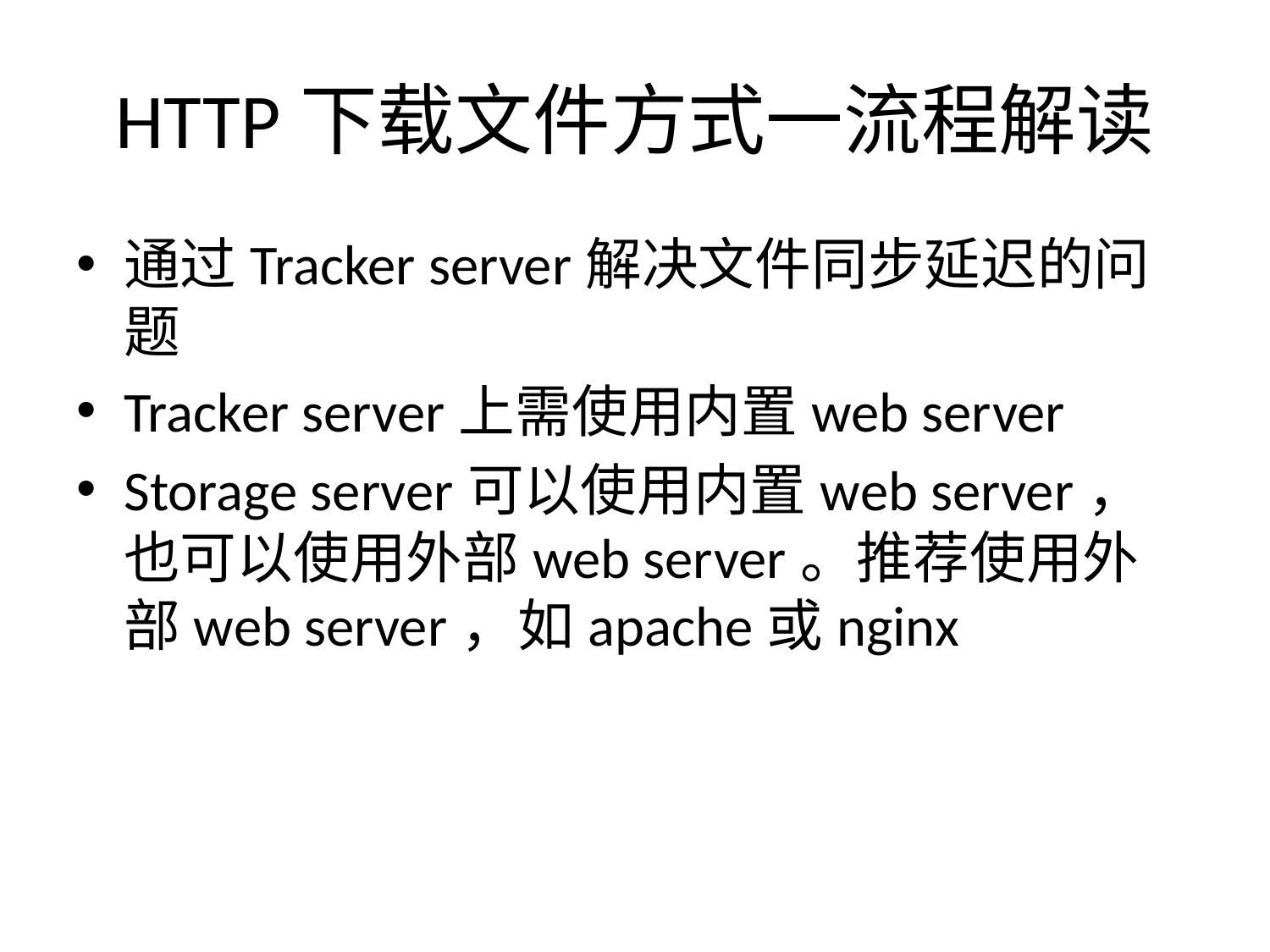

# HTTP下载文件方式一流程解读
通过Tracker server解决文件同步延迟的问题
Tracker server上需使用内置web server
Storage server可以使用内置web server，也可以使用外部web server。推荐使用外部web server，如apache或nginx